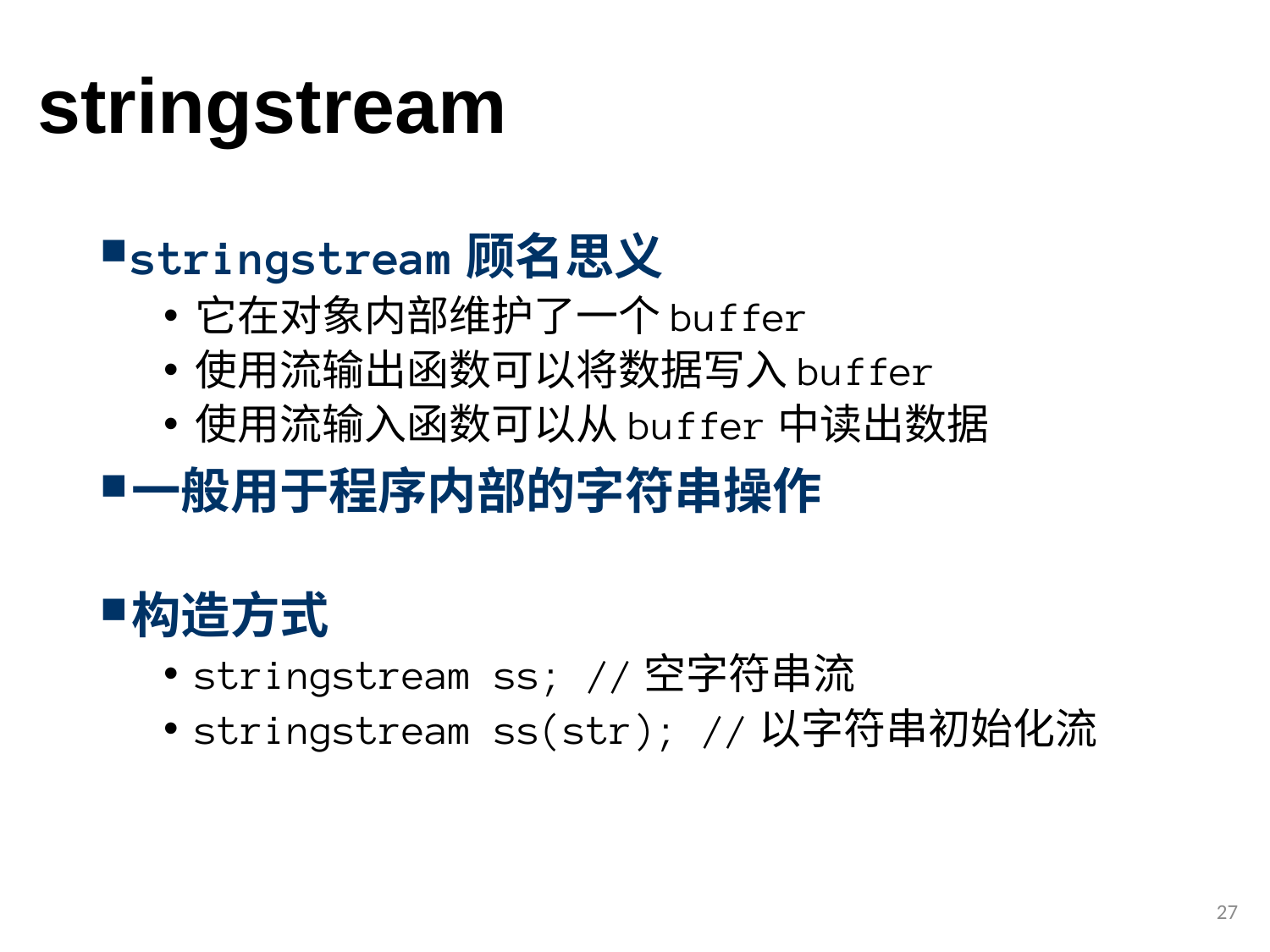

# stringstream
stringstream顾名思义
它在对象内部维护了一个buffer
使用流输出函数可以将数据写入buffer
使用流输入函数可以从buffer中读出数据
一般用于程序内部的字符串操作
构造方式
stringstream ss; //空字符串流
stringstream ss(str); //以字符串初始化流
27